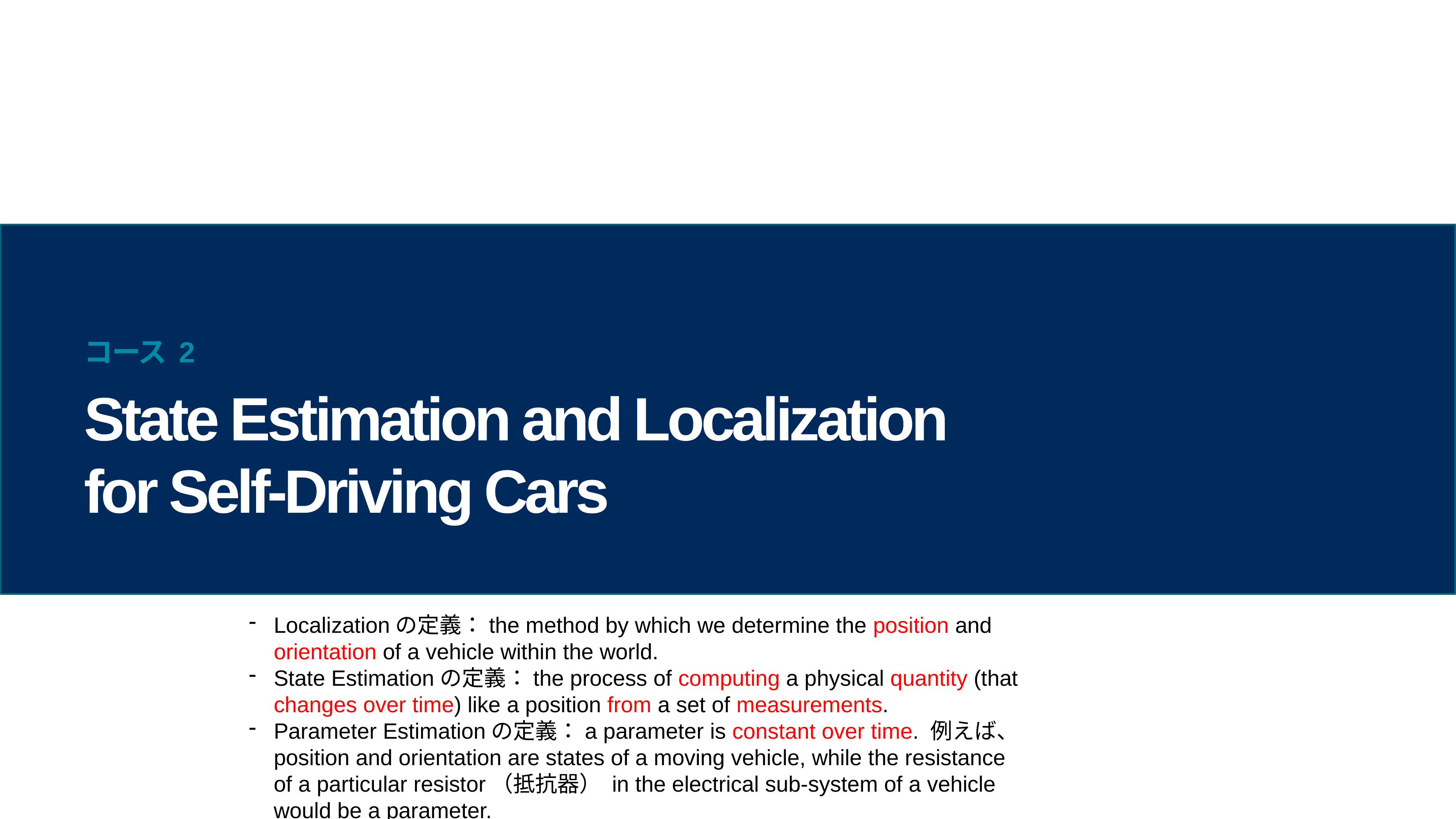

# コース 2
State Estimation and Localization for Self-Driving Cars
Localizationの定義：the method by which we determine the position and orientation of a vehicle within the world.
State Estimationの定義：the process of computing a physical quantity (that changes over time) like a position from a set of measurements.
Parameter Estimationの定義：a parameter is constant over time. 例えば、position and orientation are states of a moving vehicle, while the resistance of a particular resistor（抵抗器） in the electrical sub-system of a vehicle would be a parameter.